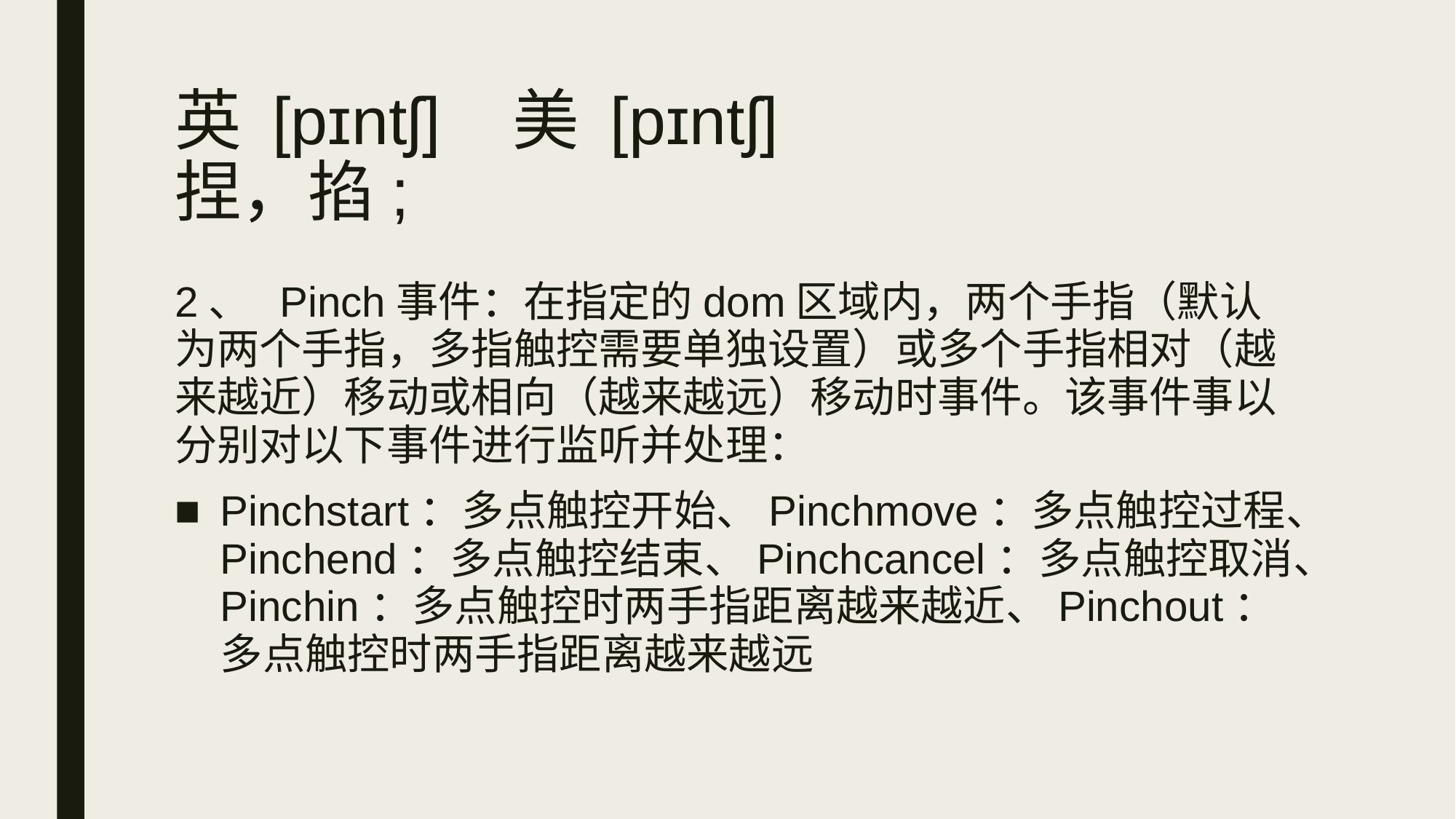

# 英 [pɪntʃ]   美 [pɪntʃ] 捏，掐;
2、  Pinch事件：在指定的dom区域内，两个手指（默认为两个手指，多指触控需要单独设置）或多个手指相对（越来越近）移动或相向（越来越远）移动时事件。该事件事以分别对以下事件进行监听并处理：
Pinchstart：多点触控开始、Pinchmove：多点触控过程、Pinchend：多点触控结束、Pinchcancel：多点触控取消、Pinchin：多点触控时两手指距离越来越近、Pinchout：多点触控时两手指距离越来越远